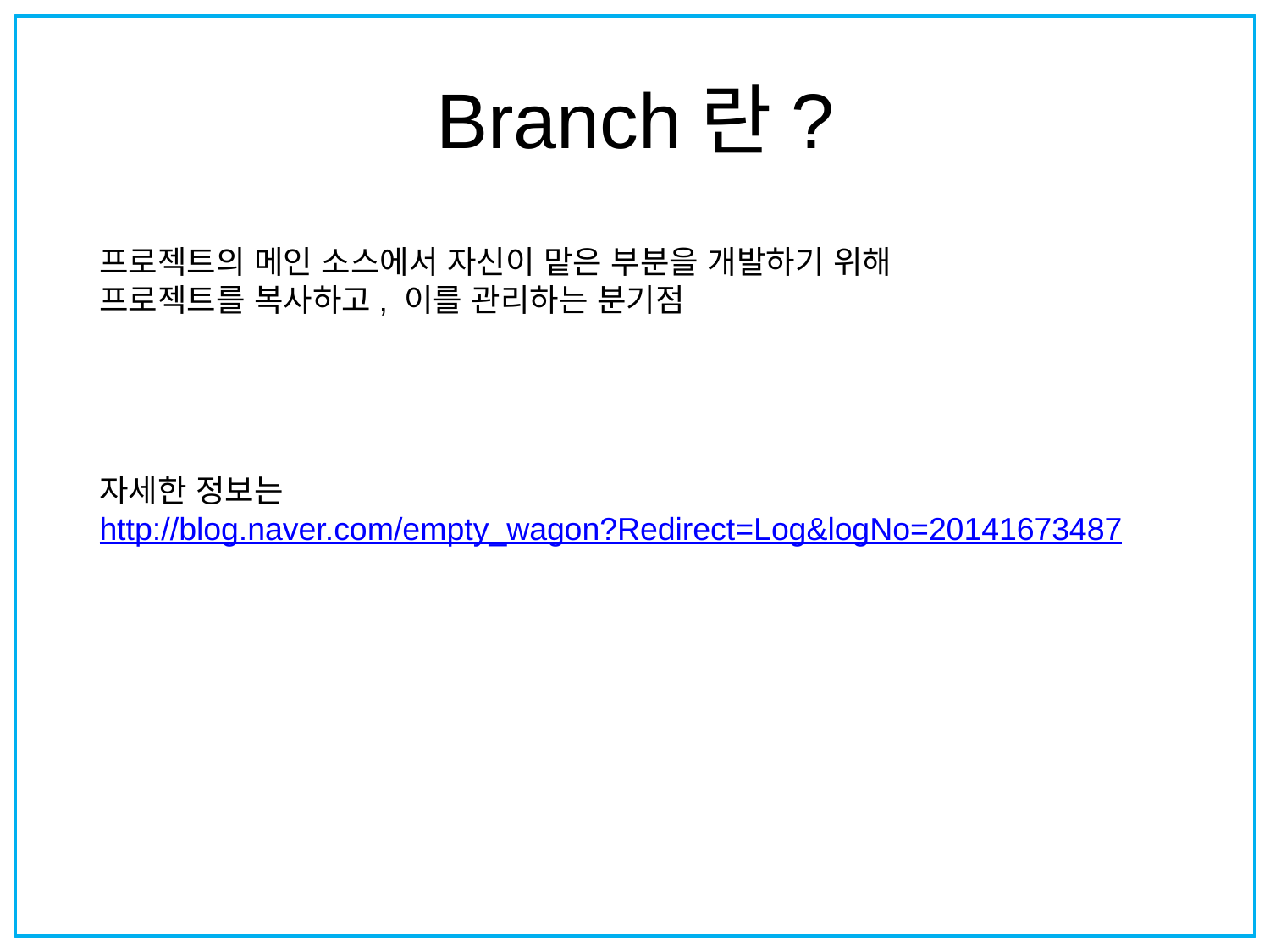

# Branch란?
프로젝트의 메인 소스에서 자신이 맡은 부분을 개발하기 위해
프로젝트를 복사하고, 이를 관리하는 분기점

자세한 정보는
http://blog.naver.com/empty_wagon?Redirect=Log&logNo=20141673487